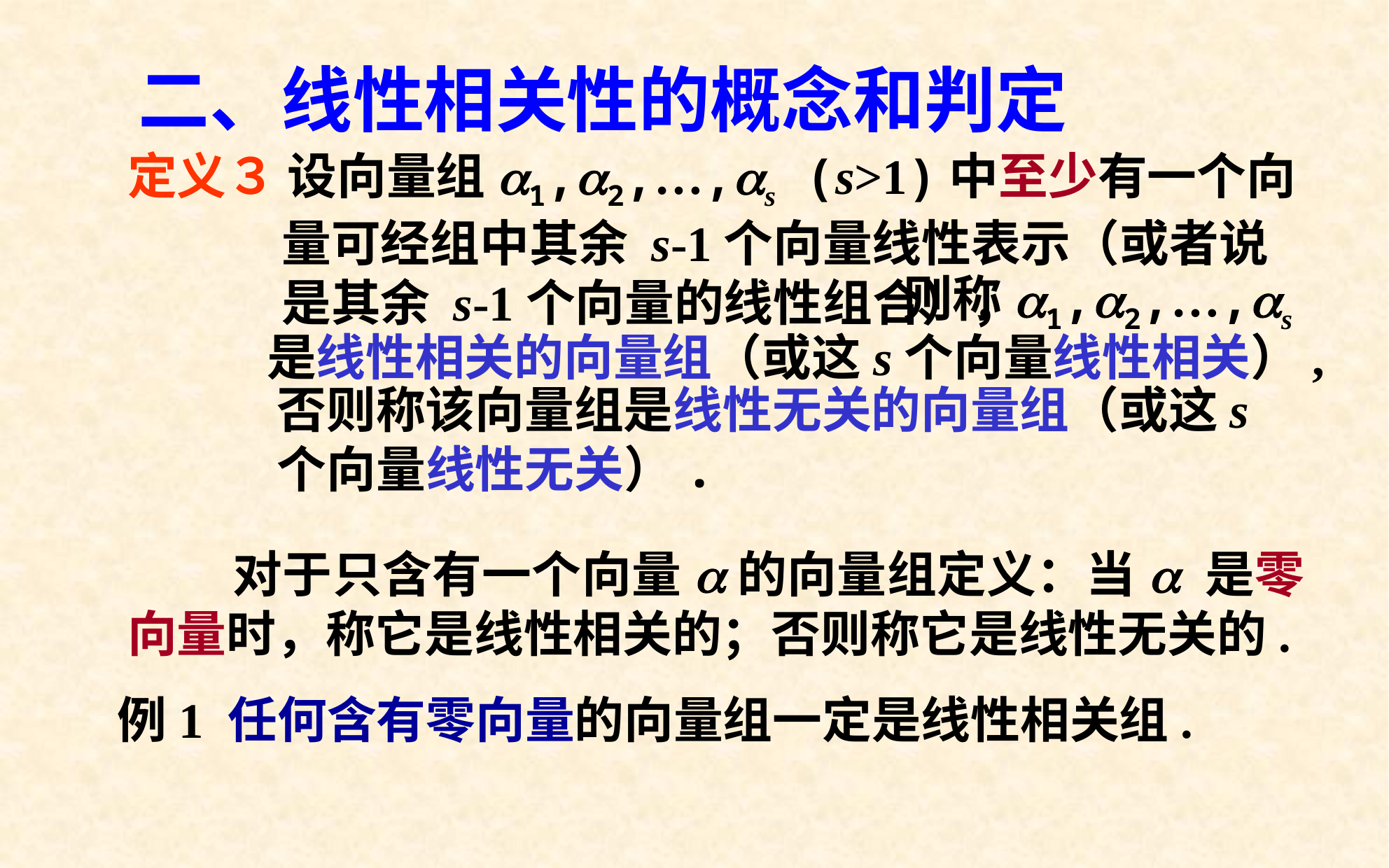

# 二、线性相关性的概念和判定
定义３ 设向量组α1,α2,…,αs (s>1)中至少有一个向量可经组中其余 s-1个向量线性表示（或者说是其余 s-1个向量的线性组合），
则称α1,α2,…,αs
是线性相关的向量组（或这s个向量线性相关）,
否则称该向量组是线性无关的向量组（或这s个向量线性无关）.
        对于只含有一个向量α的向量组定义：当α 是零向量时，称它是线性相关的；否则称它是线性无关的.
例1 任何含有零向量的向量组一定是线性相关组.